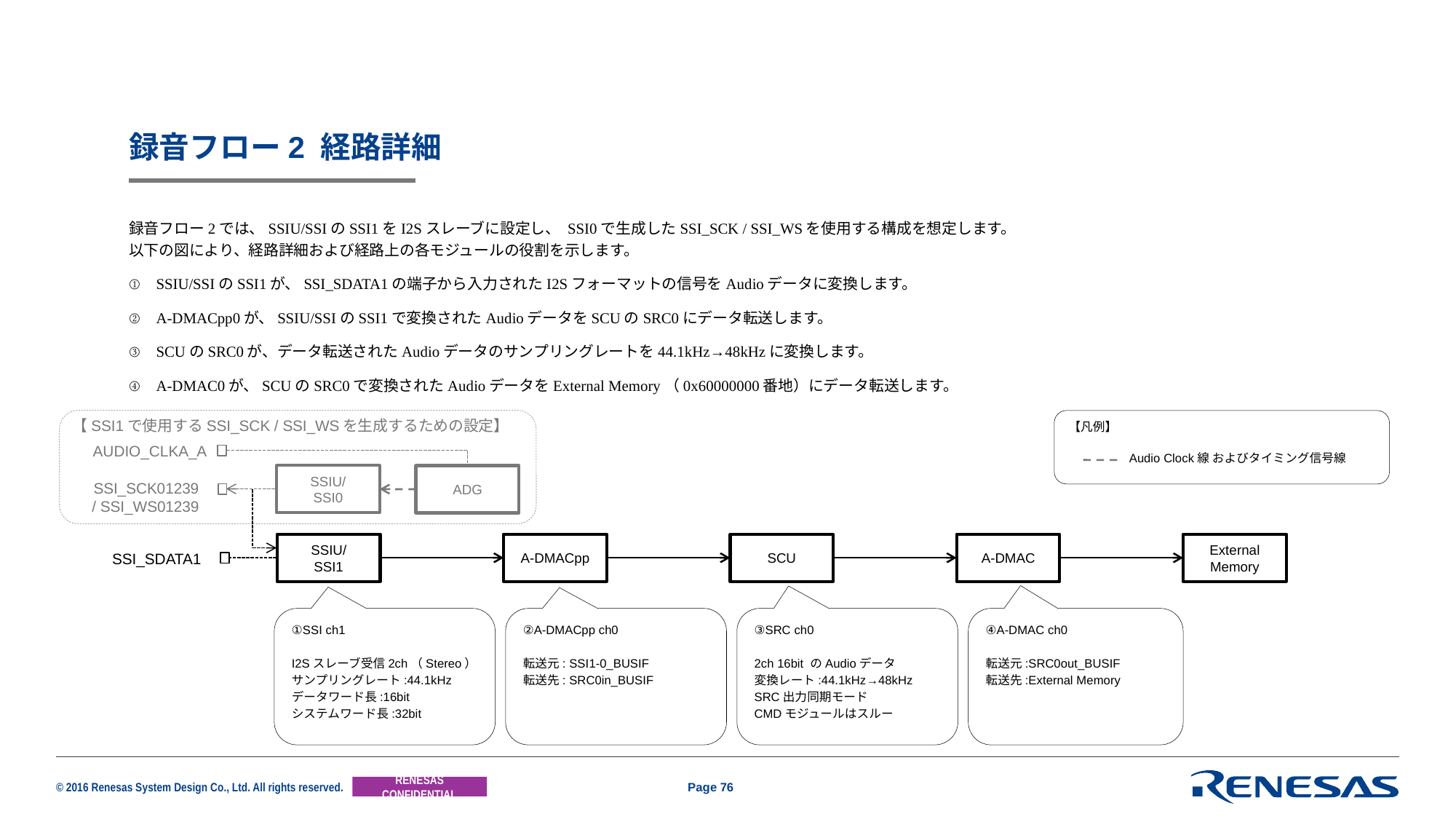

# 録音フロー2 経路詳細
録音フロー2では、SSIU/SSIのSSI1をI2Sスレーブに設定し、 SSI0で生成したSSI_SCK / SSI_WSを使用する構成を想定します。
以下の図により、経路詳細および経路上の各モジュールの役割を示します。
SSIU/SSIのSSI1が、SSI_SDATA1の端子から入力されたI2Sフォーマットの信号をAudioデータに変換します。
A-DMACpp0が、SSIU/SSIのSSI1で変換されたAudioデータをSCUのSRC0にデータ転送します。
SCUのSRC0が、データ転送されたAudioデータのサンプリングレートを44.1kHz→48kHzに変換します。
A-DMAC0が、SCUのSRC0で変換されたAudioデータをExternal Memory（0x60000000番地）にデータ転送します。

【SSI1で使用するSSI_SCK / SSI_WSを生成するための設定】
【凡例】
AUDIO_CLKA_A

Audio Clock線 およびタイミング信号線
SSIU/
SSI0
ADG
SSI_SCK01239
/ SSI_WS01239

SSIU/
SSI1
A-DMACpp
SCU
A-DMAC
External
Memory
SSI_SDATA1

①SSI ch1

I2Sスレーブ受信2ch（Stereo）
サンプリングレート:44.1kHz
データワード長:16bit
システムワード長:32bit
②A-DMACpp ch0

転送元: SSI1-0_BUSIF
転送先: SRC0in_BUSIF
③SRC ch0

2ch 16bit のAudioデータ
変換レート:44.1kHz→48kHz
SRC出力同期モード
CMDモジュールはスルー
④A-DMAC ch0

転送元:SRC0out_BUSIF
転送先:External Memory
Page 76